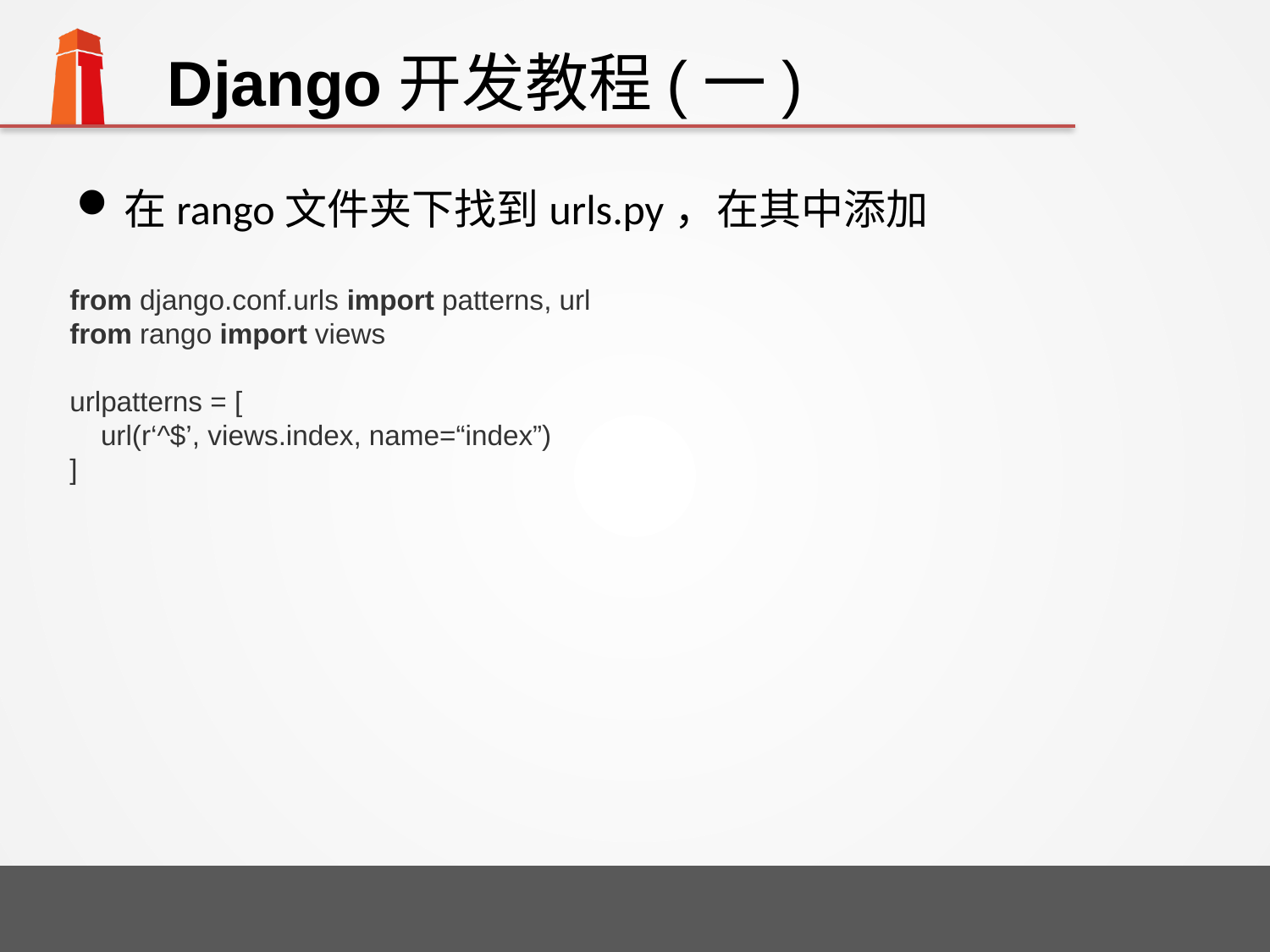

# Django开发教程(一)
在rango文件夹下找到urls.py，在其中添加
from django.conf.urls import patterns, url
from rango import views

urlpatterns = [
    url(r‘^$’, views.index, name=“index”)
]